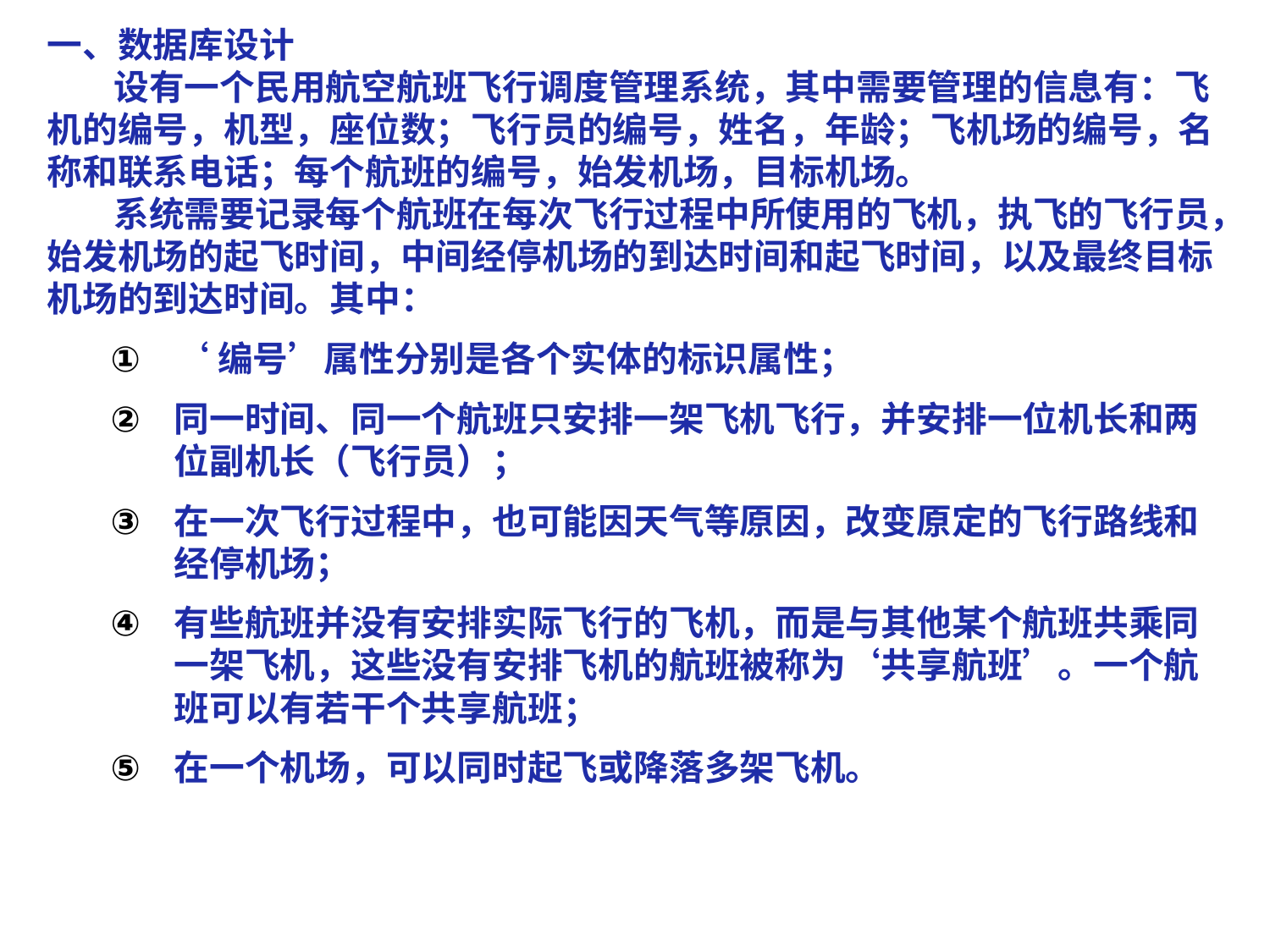

一、数据库设计
设有一个民用航空航班飞行调度管理系统，其中需要管理的信息有：飞机的编号，机型，座位数；飞行员的编号，姓名，年龄；飞机场的编号，名称和联系电话；每个航班的编号，始发机场，目标机场。
系统需要记录每个航班在每次飞行过程中所使用的飞机，执飞的飞行员，始发机场的起飞时间，中间经停机场的到达时间和起飞时间，以及最终目标机场的到达时间。其中：
‘编号’属性分别是各个实体的标识属性；
同一时间、同一个航班只安排一架飞机飞行，并安排一位机长和两位副机长（飞行员）；
在一次飞行过程中，也可能因天气等原因，改变原定的飞行路线和经停机场；
有些航班并没有安排实际飞行的飞机，而是与其他某个航班共乘同一架飞机，这些没有安排飞机的航班被称为‘共享航班’。一个航班可以有若干个共享航班；
在一个机场，可以同时起飞或降落多架飞机。